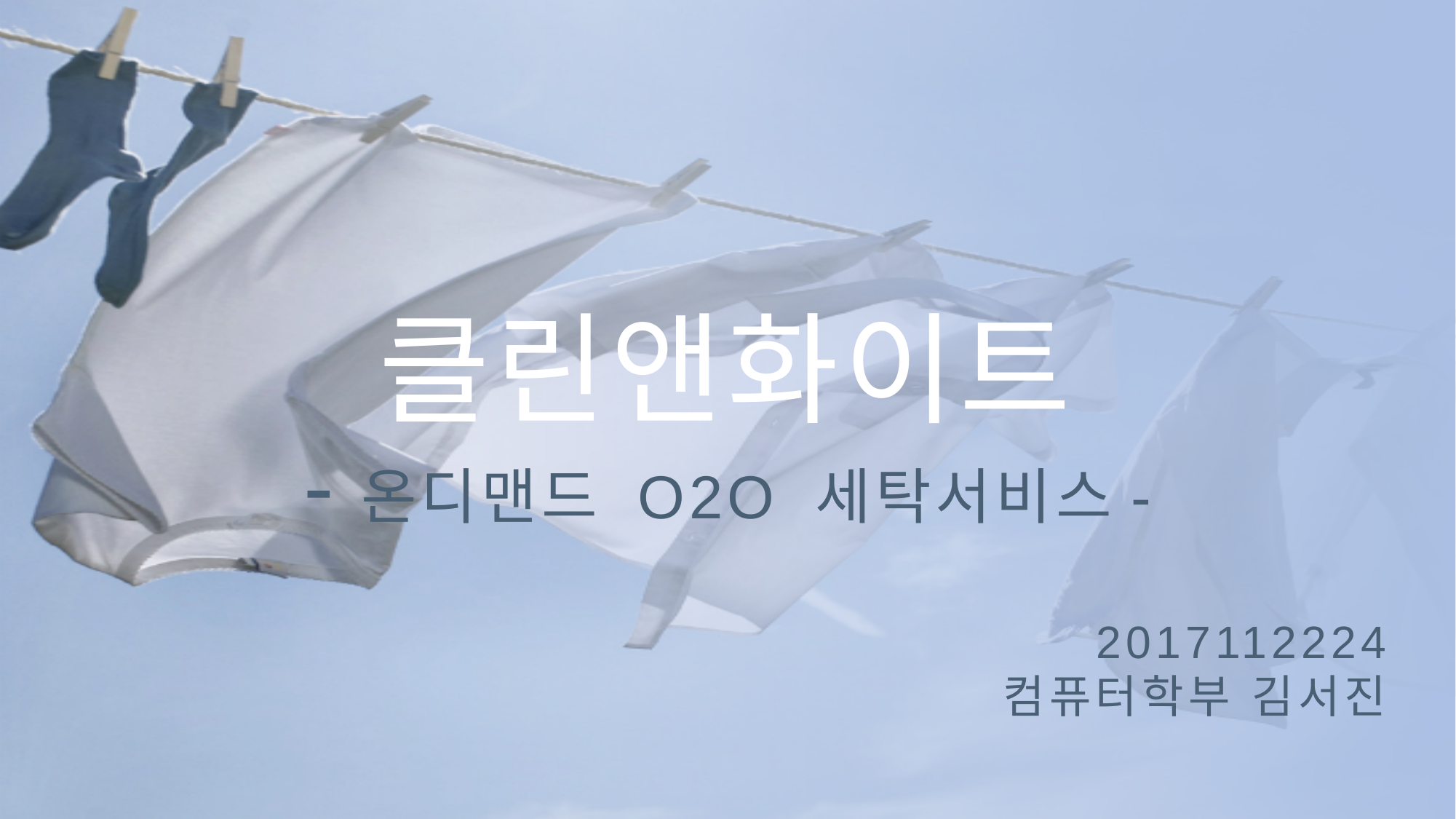

# 클린앤화이트 -온디맨드 O2O 세탁서비스-
2017112224
 컴퓨터학부 김서진